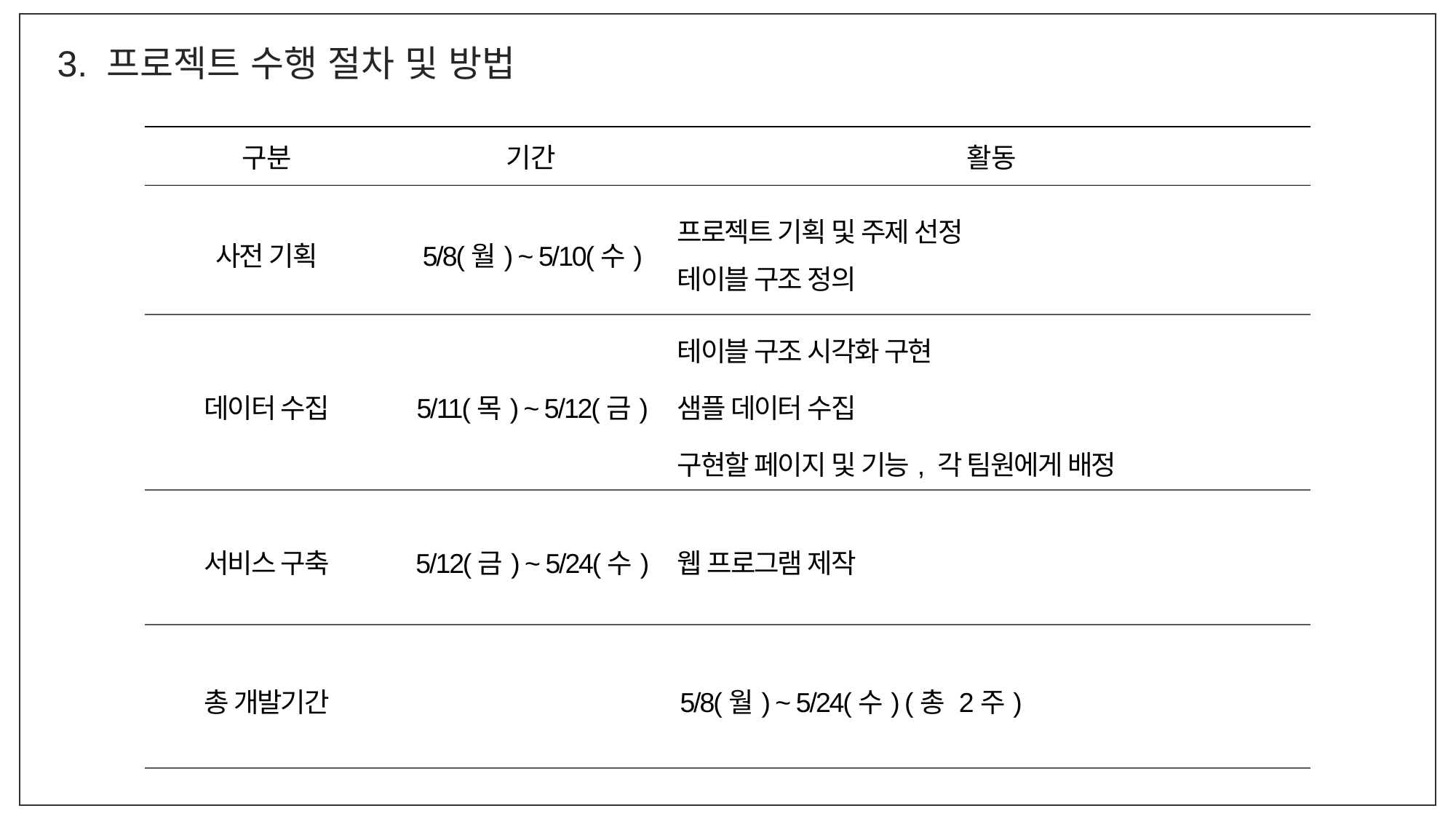

3. 프로젝트 수행 절차 및 방법
| 구분 | 기간 | 활동 |
| --- | --- | --- |
| 사전 기획 | 5/8(월) ~ 5/10(수) | 프로젝트 기획 및 주제 선정 테이블 구조 정의 |
| 데이터 수집 | 5/11(목) ~ 5/12(금) | 테이블 구조 시각화 구현 샘플 데이터 수집 구현할 페이지 및 기능, 각 팀원에게 배정 |
| 서비스 구축 | 5/12(금) ~ 5/24(수) | 웹 프로그램 제작 |
| 총 개발기간 | 5/8(월) ~ 5/24(수) (총 2주) |  |